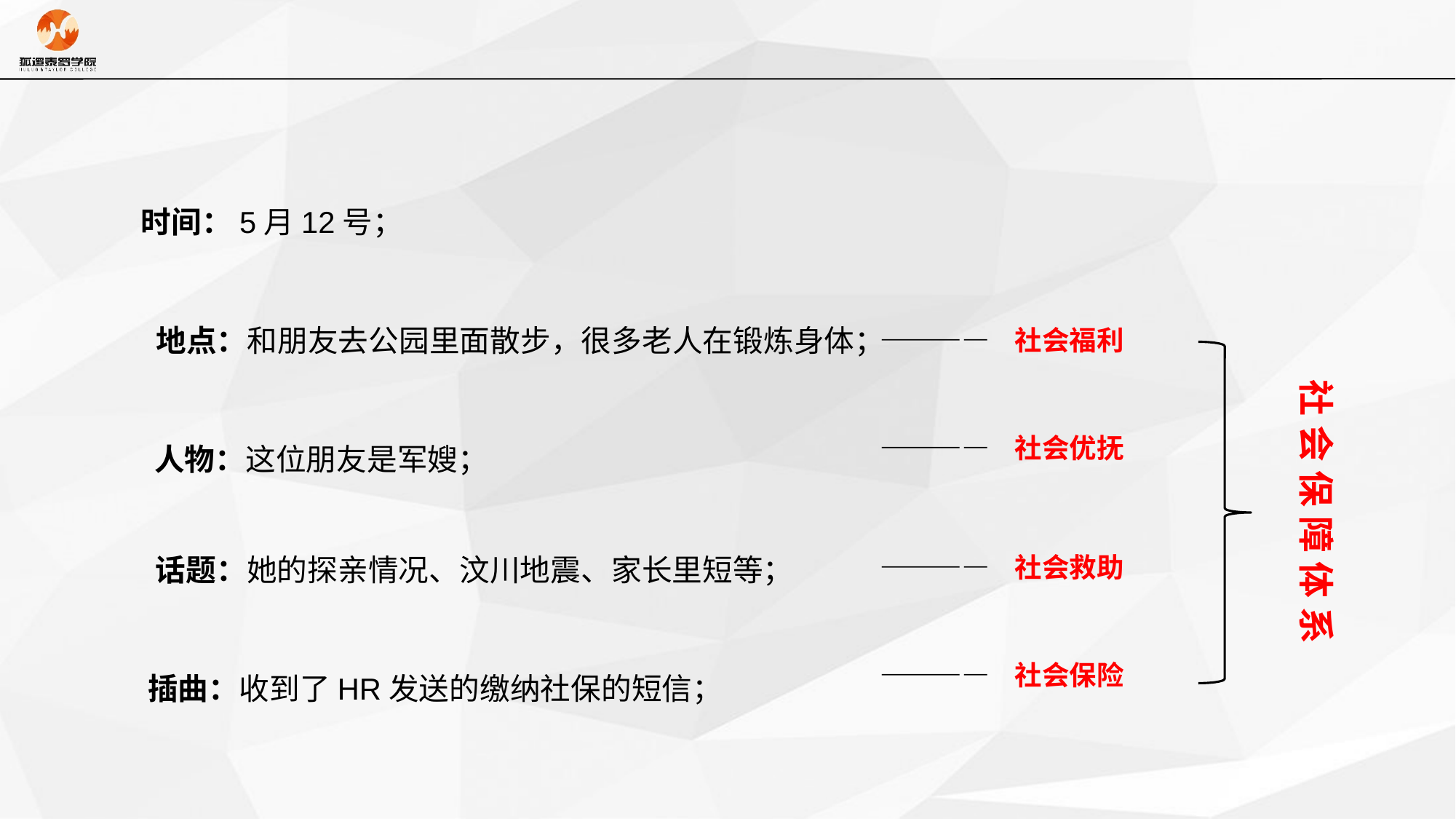

时间：5月12号；
地点：和朋友去公园里面散步，很多老人在锻炼身体；
————   社会福利

社会保障体系
————   社会优抚
人物：这位朋友是军嫂；
话题：她的探亲情况、汶川地震、家长里短等；
————   社会救助
————   社会保险
插曲：收到了HR发送的缴纳社保的短信；